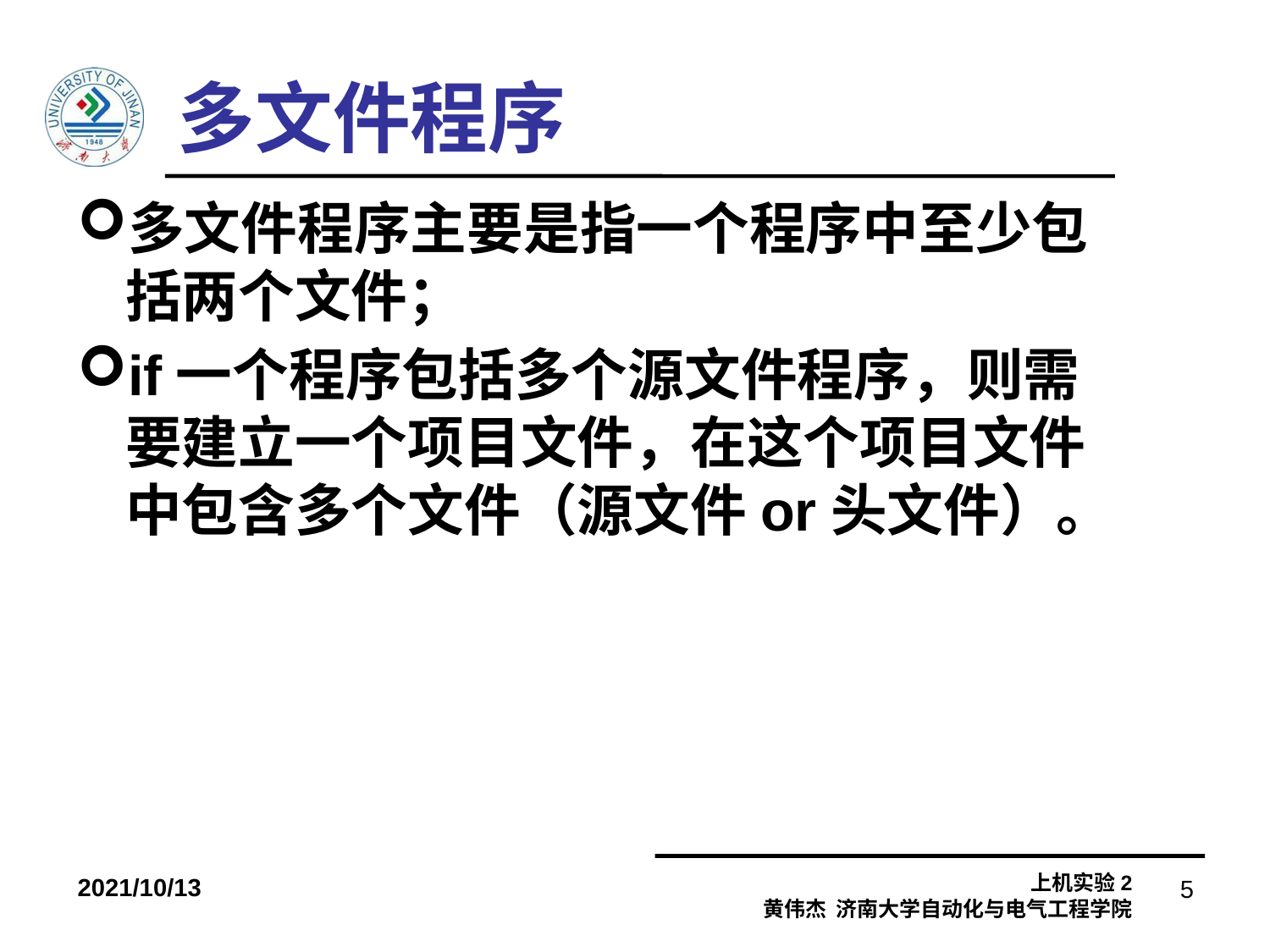

多文件程序
多文件程序主要是指一个程序中至少包括两个文件；
if一个程序包括多个源文件程序，则需要建立一个项目文件，在这个项目文件中包含多个文件（源文件or头文件）。
2021/10/13
5